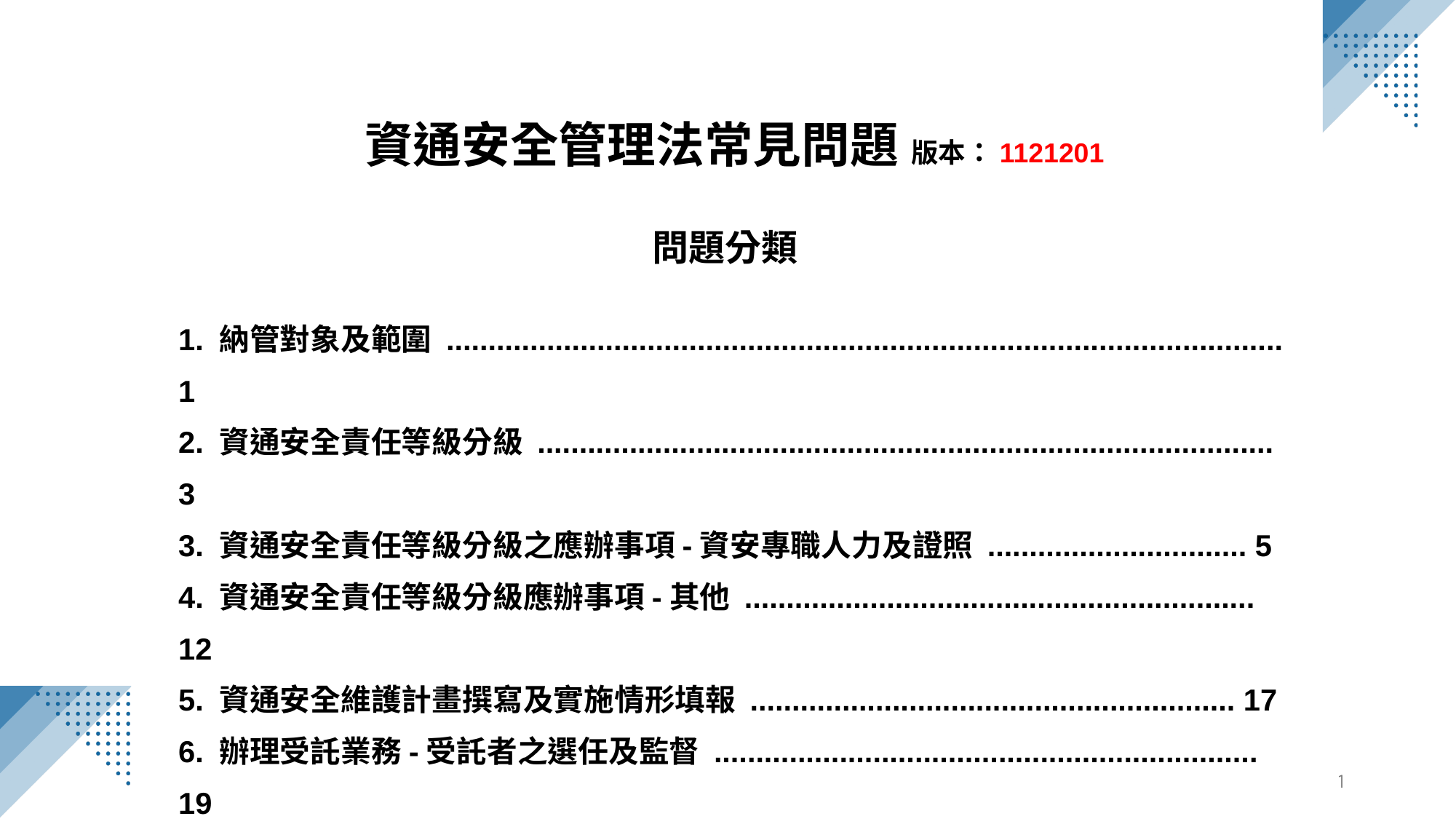

資通安全管理法常見問題  版本：1121201

問題分類

1. 納管對象及範圍 .................................................................................................... 1
2. 資通安全責任等級分級 ........................................................................................ 3
3. 資通安全責任等級分級之應辦事項-資安專職人力及證照 ............................... 5
4. 資通安全責任等級分級應辦事項-其他 ............................................................. 12
5. 資通安全維護計畫撰寫及實施情形填報 .......................................................... 17
6. 辦理受託業務-受託者之選任及監督 ................................................................. 19
7. 資通安全事件通報及應變 .................................................................................. 21
8. 其他 ...................................................................................................................... 23

1